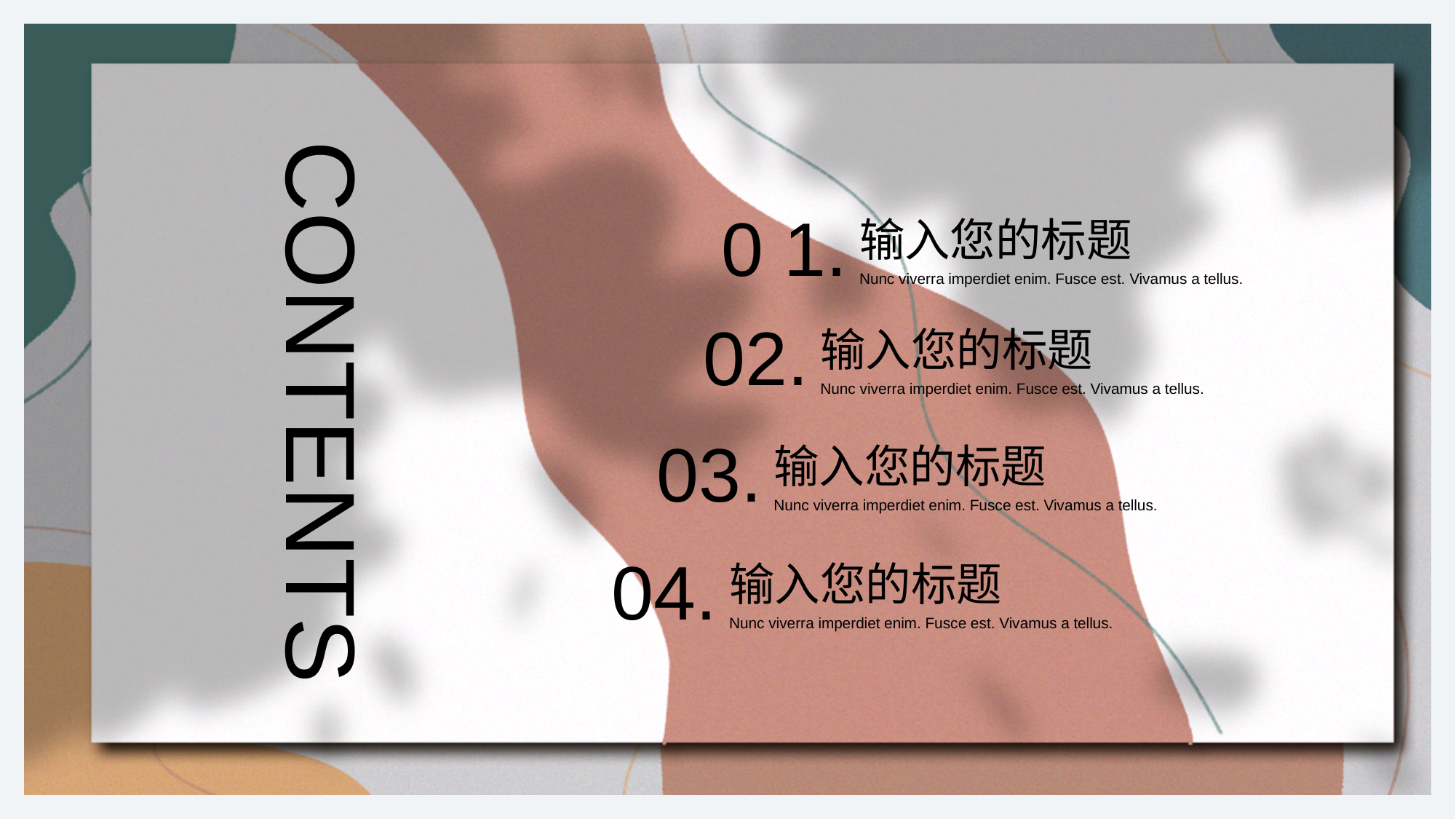

0 1.
输入您的标题
Nunc viverra imperdiet enim. Fusce est. Vivamus a tellus.
02.
输入您的标题
Nunc viverra imperdiet enim. Fusce est. Vivamus a tellus.
CONTENTS
03.
输入您的标题
Nunc viverra imperdiet enim. Fusce est. Vivamus a tellus.
04.
输入您的标题
Nunc viverra imperdiet enim. Fusce est. Vivamus a tellus.